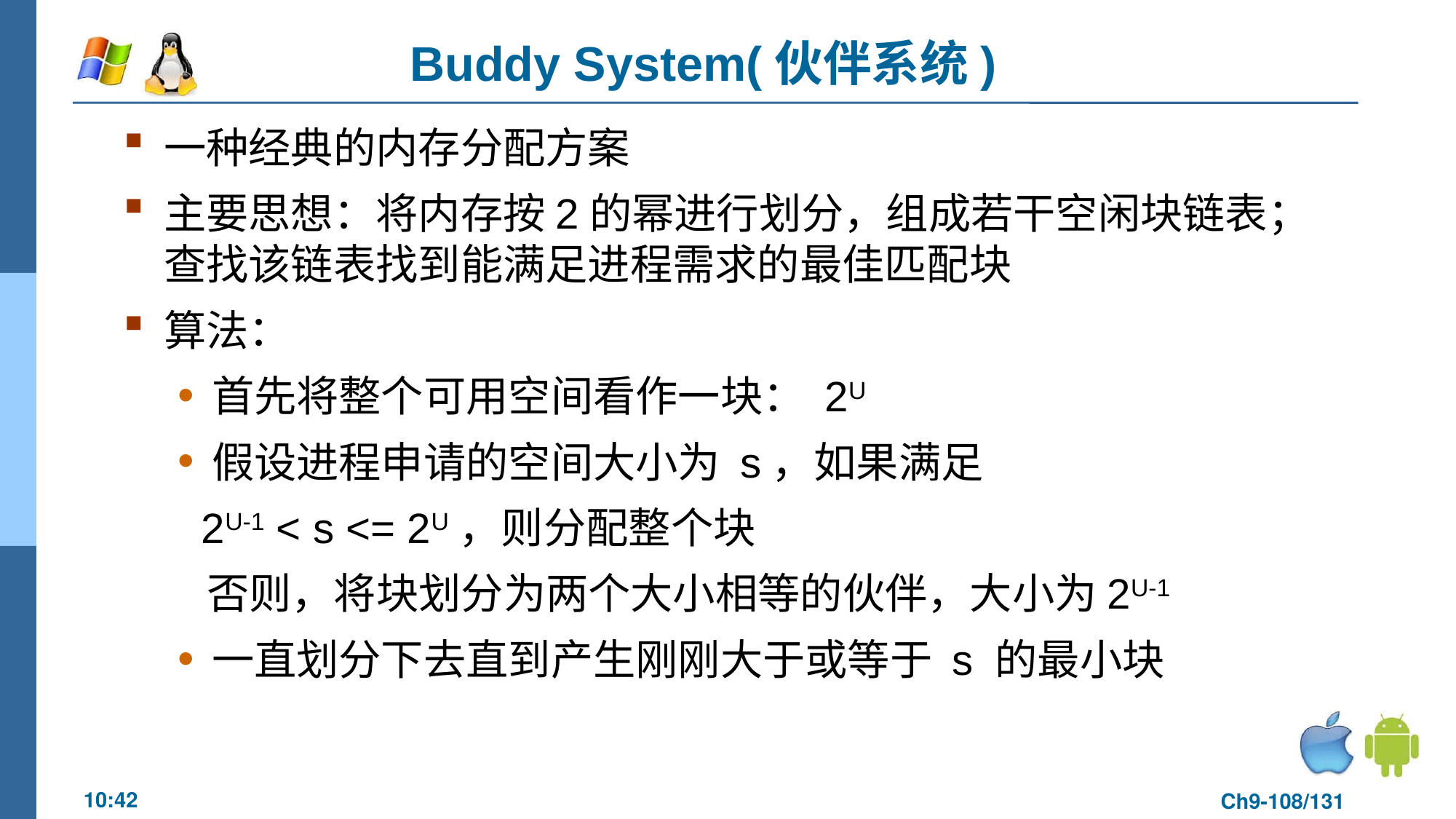

# Buddy System(伙伴系统)
一种经典的内存分配方案
主要思想：将内存按2的幂进行划分，组成若干空闲块链表；查找该链表找到能满足进程需求的最佳匹配块
算法：
首先将整个可用空间看作一块： 2U
假设进程申请的空间大小为 s，如果满足
  2U-1 < s <= 2U，则分配整个块
  否则，将块划分为两个大小相等的伙伴，大小为2U-1
一直划分下去直到产生刚刚大于或等于 s 的最小块